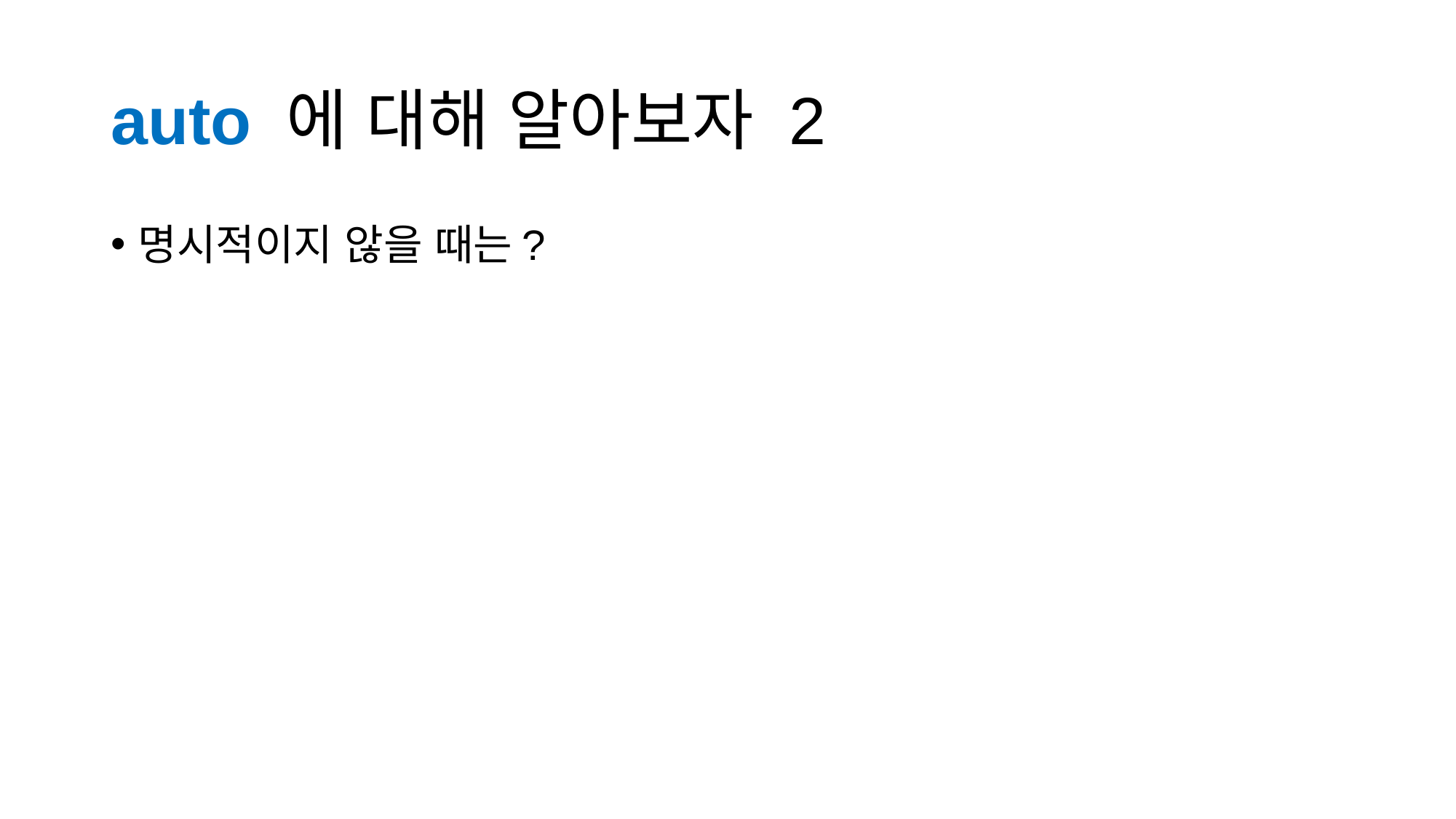

# auto 에 대해 알아보자 2
명시적이지 않을 때는?